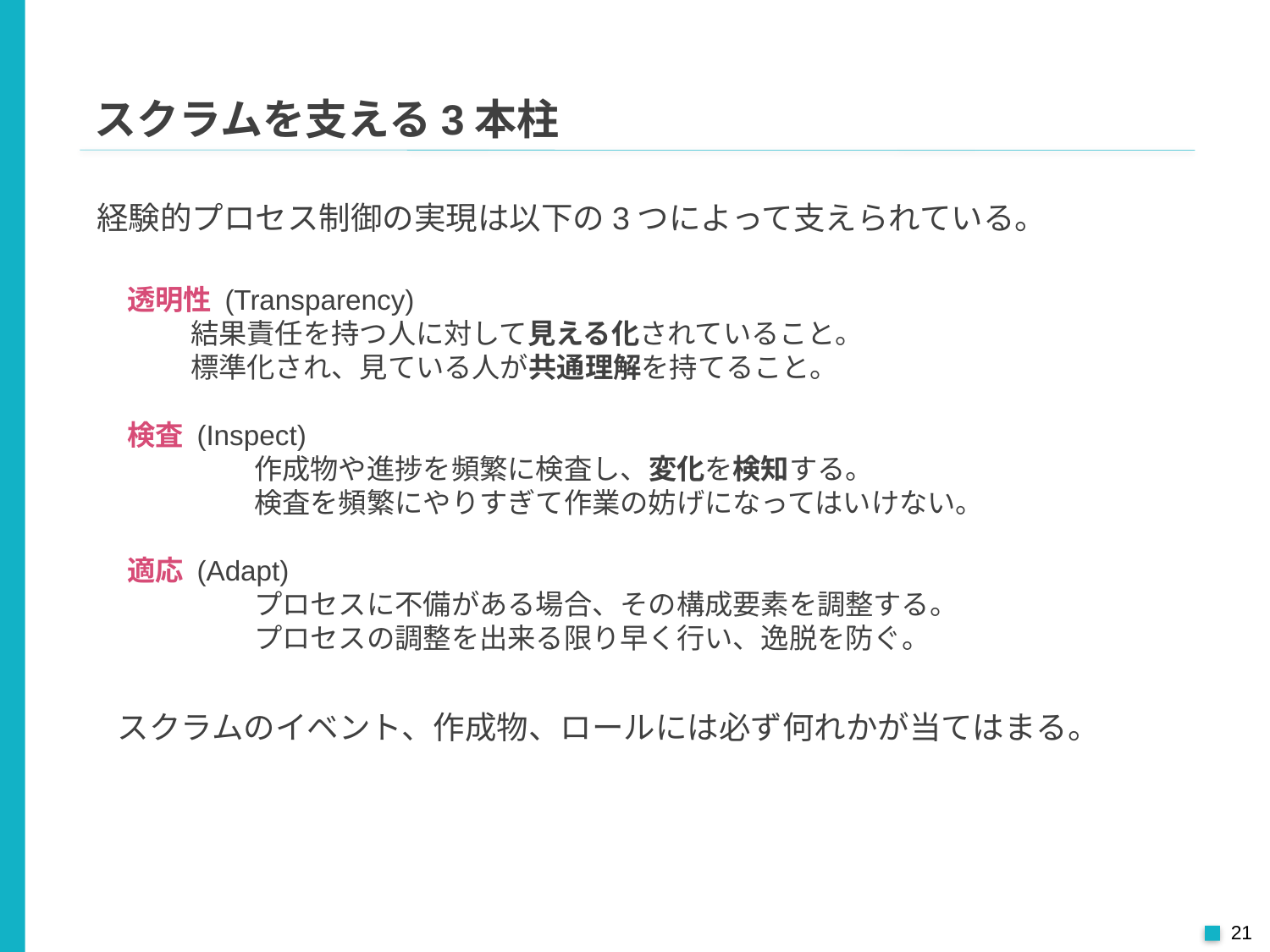

スクラムを支える3本柱
経験的プロセス制御の実現は以下の3つによって支えられている。
透明性 (Transparency)
結果責任を持つ人に対して見える化されていること。
標準化され、見ている人が共通理解を持てること。

検査 (Inspect)
	作成物や進捗を頻繁に検査し、変化を検知する。
	検査を頻繁にやりすぎて作業の妨げになってはいけない。

適応 (Adapt)
	プロセスに不備がある場合、その構成要素を調整する。
	プロセスの調整を出来る限り早く行い、逸脱を防ぐ。
スクラムのイベント、作成物、ロールには必ず何れかが当てはまる。